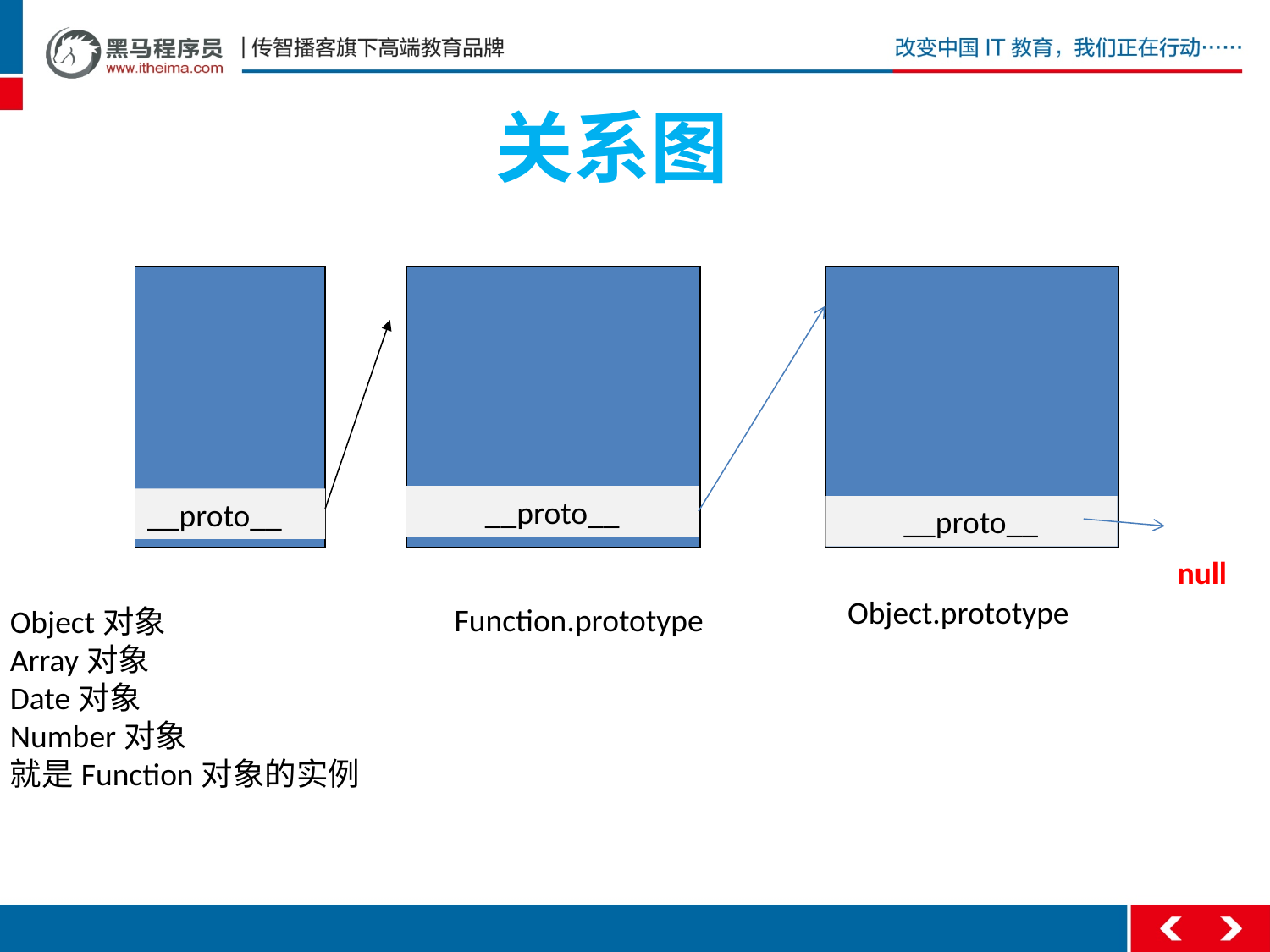

# 关系图

__proto__
__proto__
__proto__
null
Object.prototype
Function.prototype
Object对象
Array对象
Date对象
Number对象
就是Function对象的实例